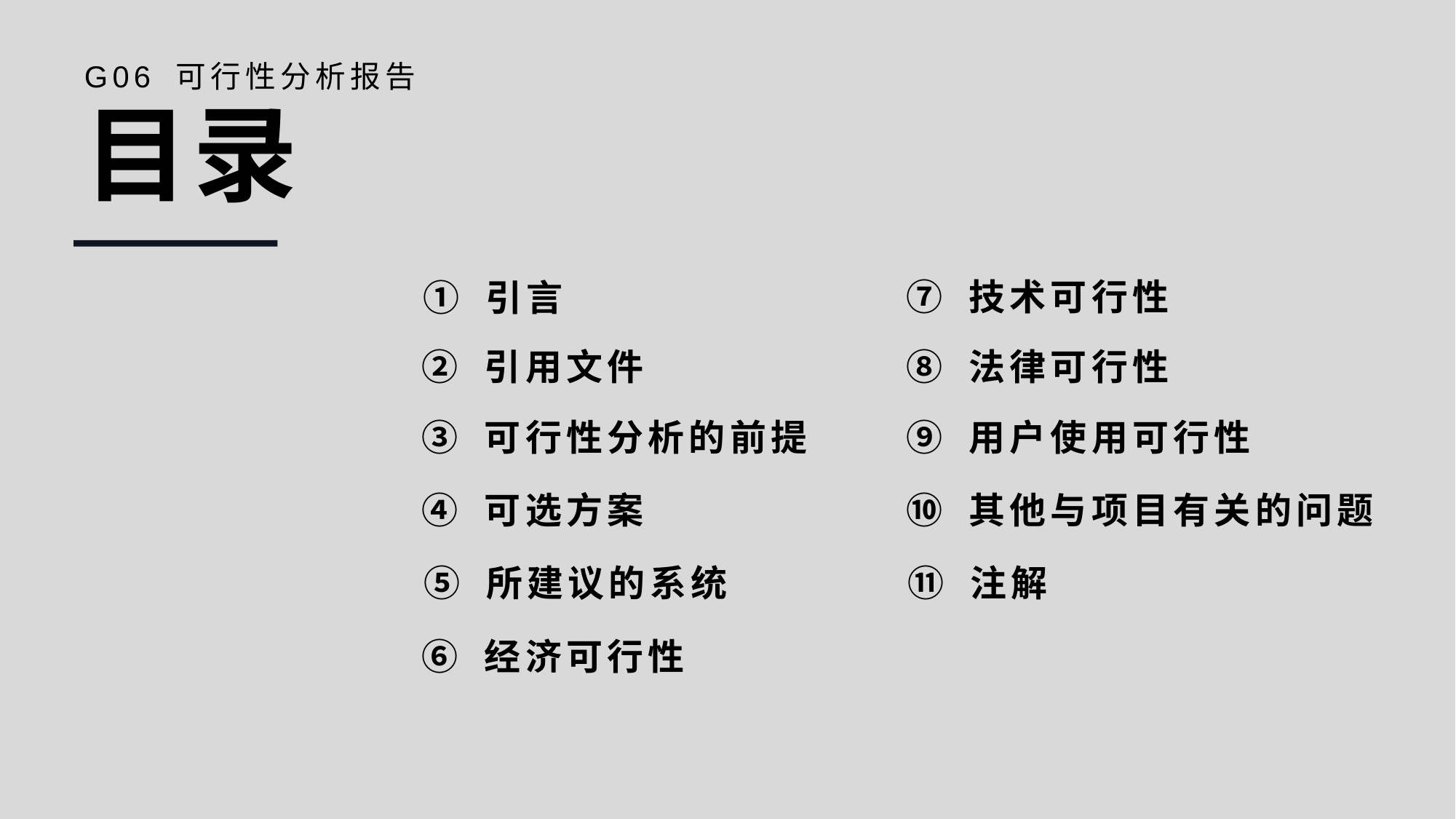

G06 可行性分析报告
目录

⑦ 技术可行性
① 引言
② 引用文件

⑧ 法律可行性

③ 可行性分析的前提
⑨ 用户使用可行性
④ 可选方案

⑩ 其他与项目有关的问题

⑤ 所建议的系统
⑪ 注解
⑥ 经济可行性